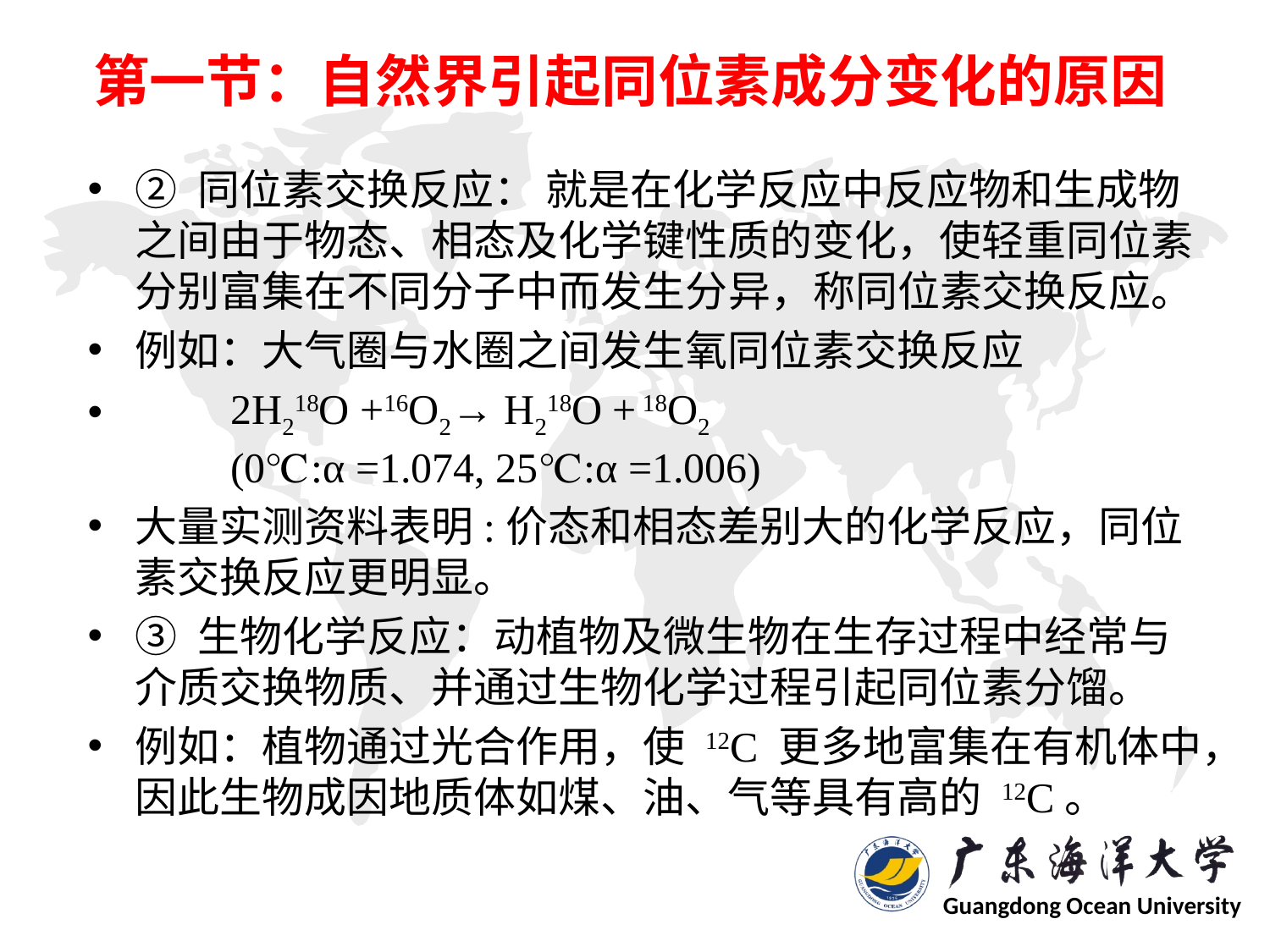

# 第一节：自然界引起同位素成分变化的原因
② 同位素交换反应： 就是在化学反应中反应物和生成物之间由于物态、相态及化学键性质的变化，使轻重同位素分别富集在不同分子中而发生分异，称同位素交换反应。
例如：大气圈与水圈之间发生氧同位素交换反应
         2H218O +16O2→ H218O + 18O2
          (0℃:α =1.074, 25℃:α =1.006)
大量实测资料表明:价态和相态差别大的化学反应，同位
素交换反应更明显。
③ 生物化学反应：动植物及微生物在生存过程中经常与介质交换物质、并通过生物化学过程引起同位素分馏。
例如：植物通过光合作用，使 12C 更多地富集在有机体中，因此生物成因地质体如煤、油、气等具有高的 12C。